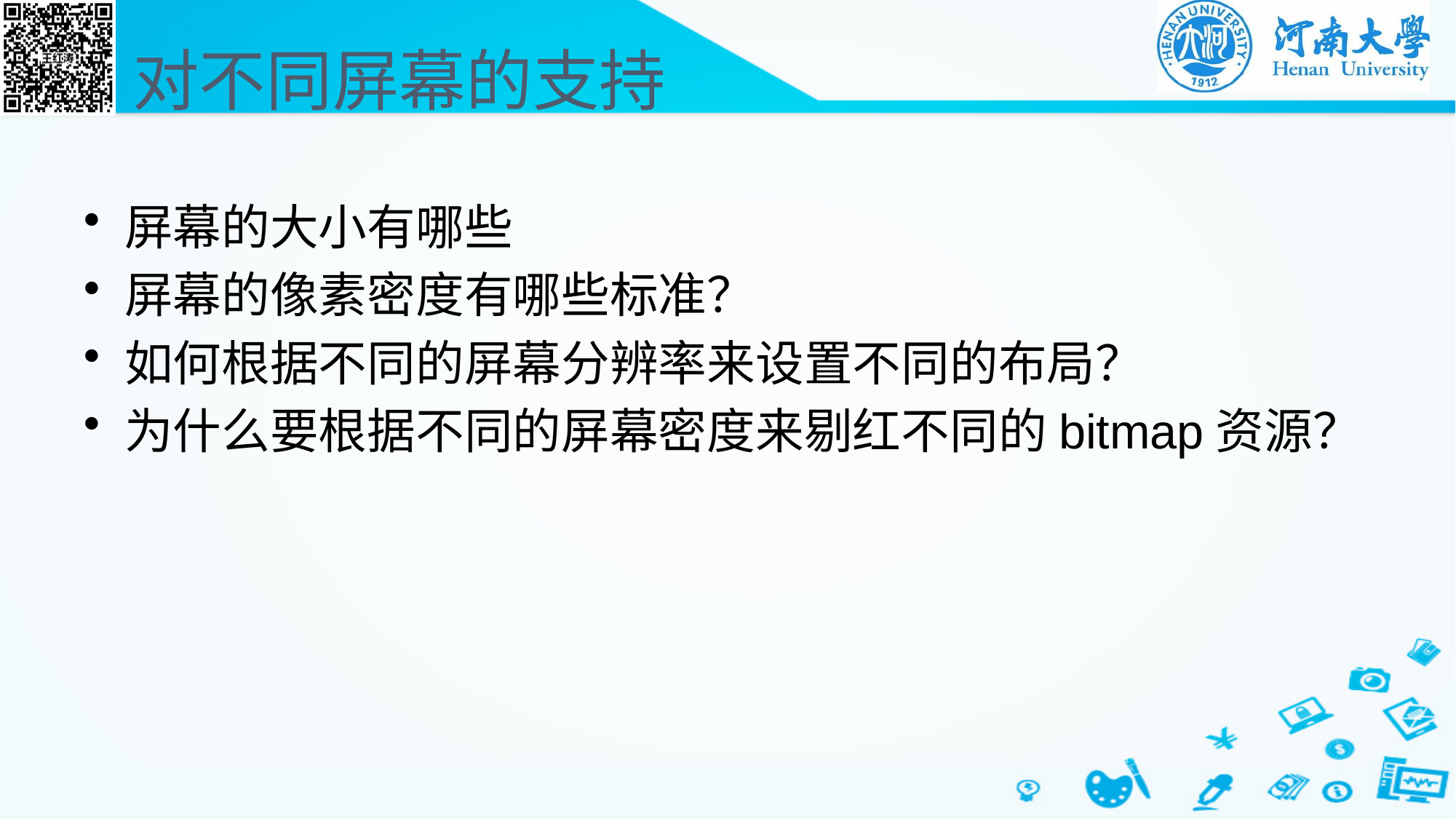

# 对不同屏幕的支持
屏幕的大小有哪些
屏幕的像素密度有哪些标准？
如何根据不同的屏幕分辨率来设置不同的布局？
为什么要根据不同的屏幕密度来剔红不同的bitmap资源？